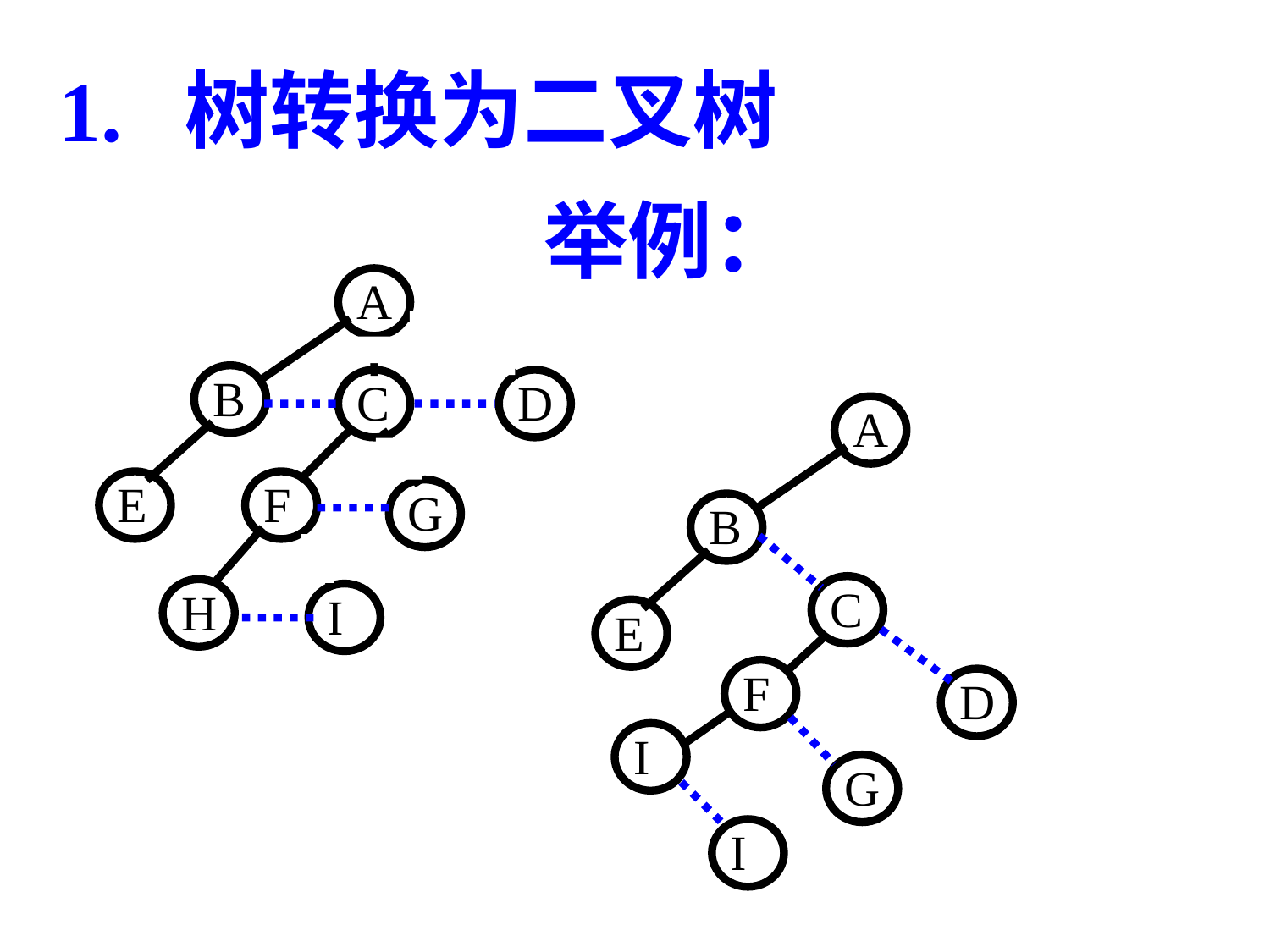

1.  树转换为二叉树
举例：
A

B

C

D

E

F

G

H

I

A

B

C

E

F

D

I

G

I